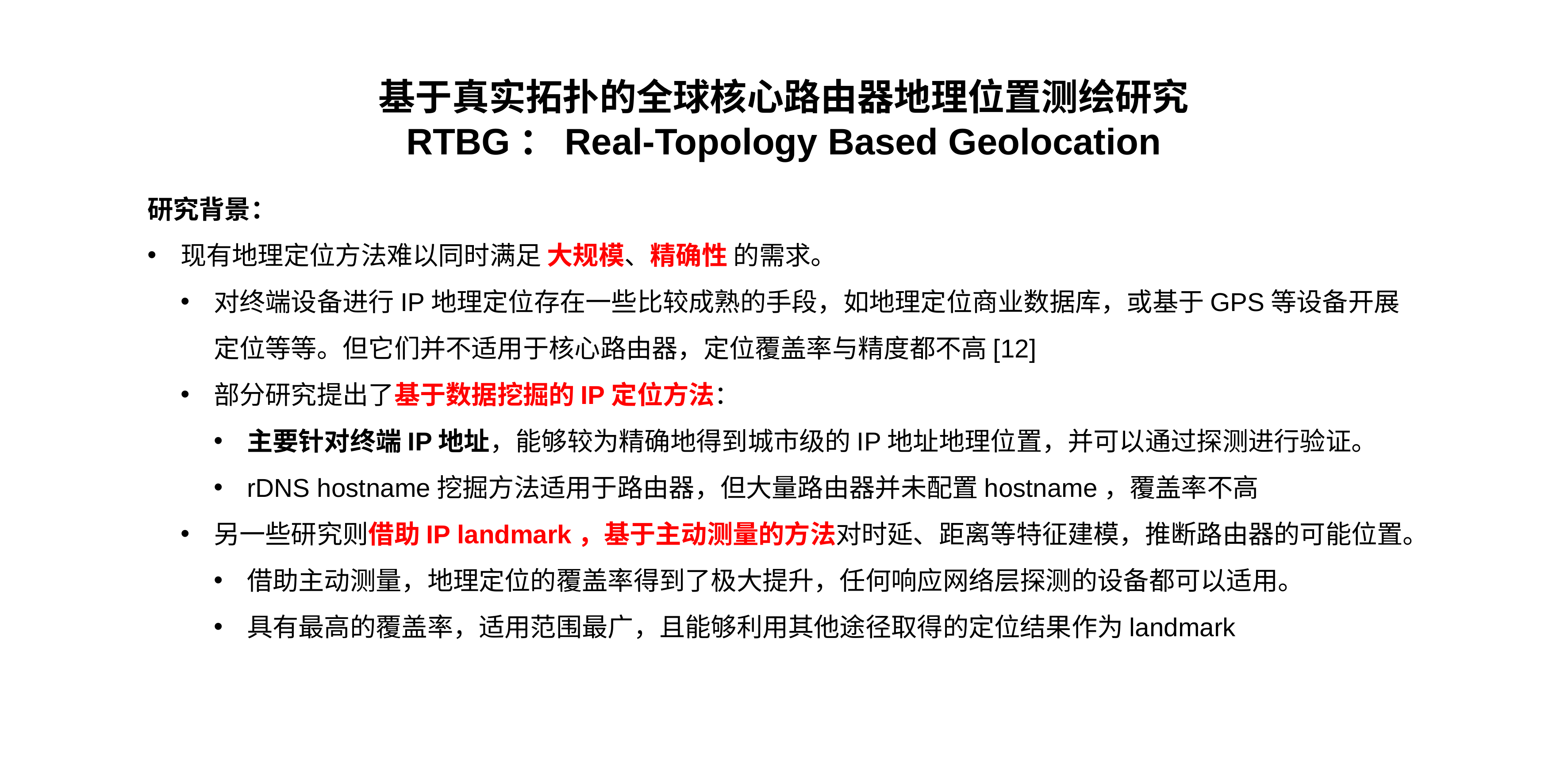

基于真实拓扑的全球核心路由器地理位置测绘研究
RTBG：Real-Topology Based Geolocation

研究背景：
现有地理定位方法难以同时满足 大规模、精确性 的需求。
对终端设备进行IP地理定位存在一些比较成熟的手段，如地理定位商业数据库，或基于GPS等设备开展定位等等。但它们并不适用于核心路由器，定位覆盖率与精度都不高[12]
部分研究提出了基于数据挖掘的IP定位方法：
主要针对终端IP地址，能够较为精确地得到城市级的IP地址地理位置，并可以通过探测进行验证。
rDNS hostname挖掘方法适用于路由器，但大量路由器并未配置hostname，覆盖率不高
另一些研究则借助IP landmark，基于主动测量的方法对时延、距离等特征建模，推断路由器的可能位置。
借助主动测量，地理定位的覆盖率得到了极大提升，任何响应网络层探测的设备都可以适用。
具有最高的覆盖率，适用范围最广，且能够利用其他途径取得的定位结果作为landmark